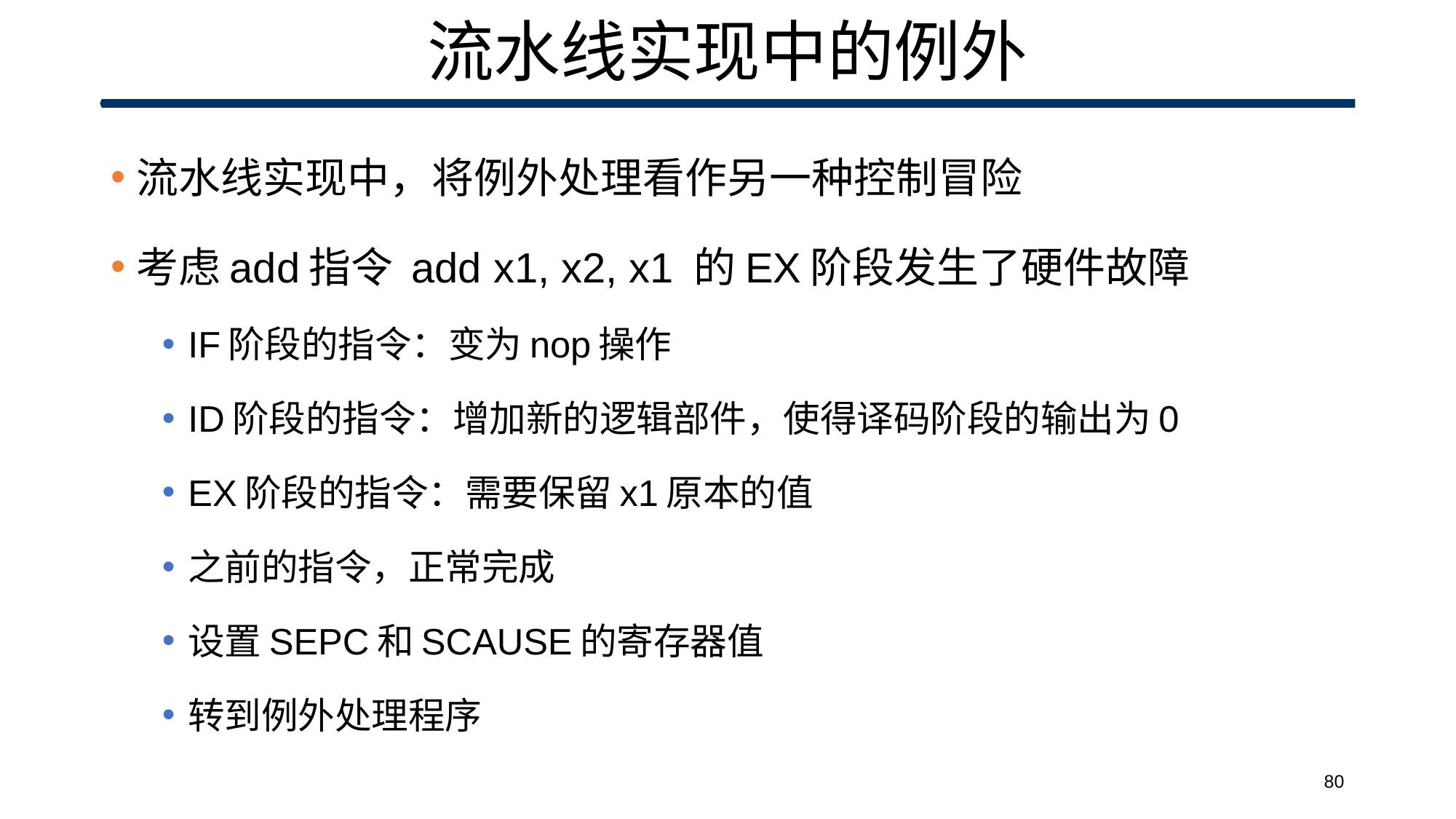

# 流水线实现中的例外
流水线实现中，将例外处理看作另一种控制冒险
考虑add指令 add x1, x2, x1 的EX阶段发生了硬件故障
IF阶段的指令：变为nop操作
ID阶段的指令：增加新的逻辑部件，使得译码阶段的输出为0
EX阶段的指令：需要保留x1原本的值
之前的指令，正常完成
设置SEPC和SCAUSE的寄存器值
转到例外处理程序
80